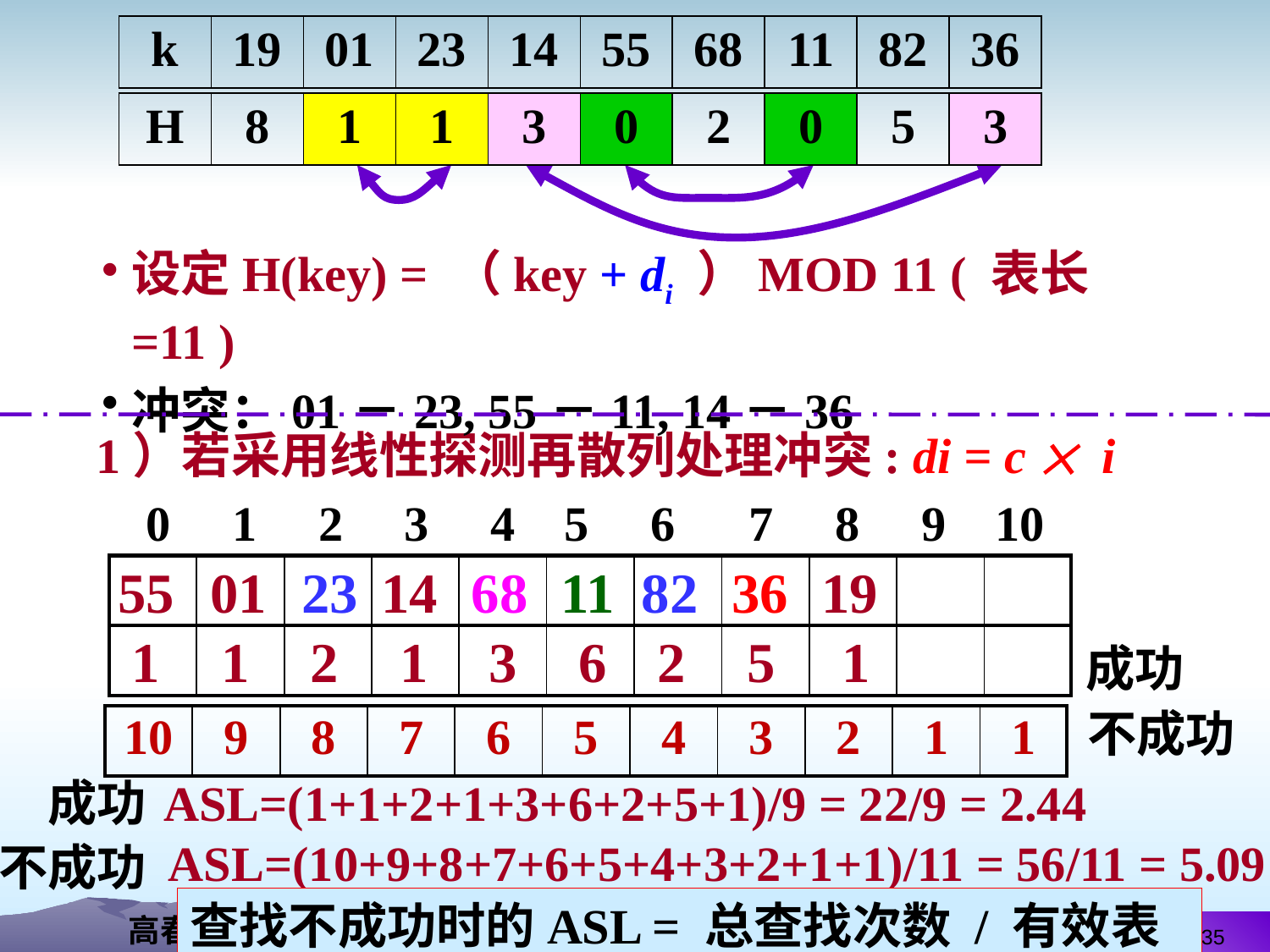

| k | 19 | 01 | 23 | 14 | 55 | 68 | 11 | 82 | 36 |
| --- | --- | --- | --- | --- | --- | --- | --- | --- | --- |
| H | 8 | 1 | 1 | 3 | 0 | 2 | 0 | 5 | 3 |
| --- | --- | --- | --- | --- | --- | --- | --- | --- | --- |

设定H(key) = （key + di ）MOD 11 ( 表长=11 )
冲突：01－23, 55－11, 14－36
1）若采用线性探测再散列处理冲突: di = c ×  i
  0     1     2     3     4    5     6      7     8     9    10
55
01
23
14
68
11
82
36
19
|  |  |  |  |  |  |  |  |  |  |  |
| --- | --- | --- | --- | --- | --- | --- | --- | --- | --- | --- |
|  |  |  |  |  |  |  |  |  |  |  |
1
1
2
1
3
6
2
5
1
成功
不成功
| 10 | 9 | 8 | 7 | 6 | 5 | 4 | 3 | 2 | 1 | 1 |
| --- | --- | --- | --- | --- | --- | --- | --- | --- | --- | --- |
成功
ASL=(1+1+2+1+3+6+2+5+1)/9 = 22/9 = 2.44
ASL=(10+9+8+7+6+5+4+3+2+1+1)/11 = 56/11 = 5.09
不成功
查找不成功时的ASL = 总查找次数 / 有效表长
135